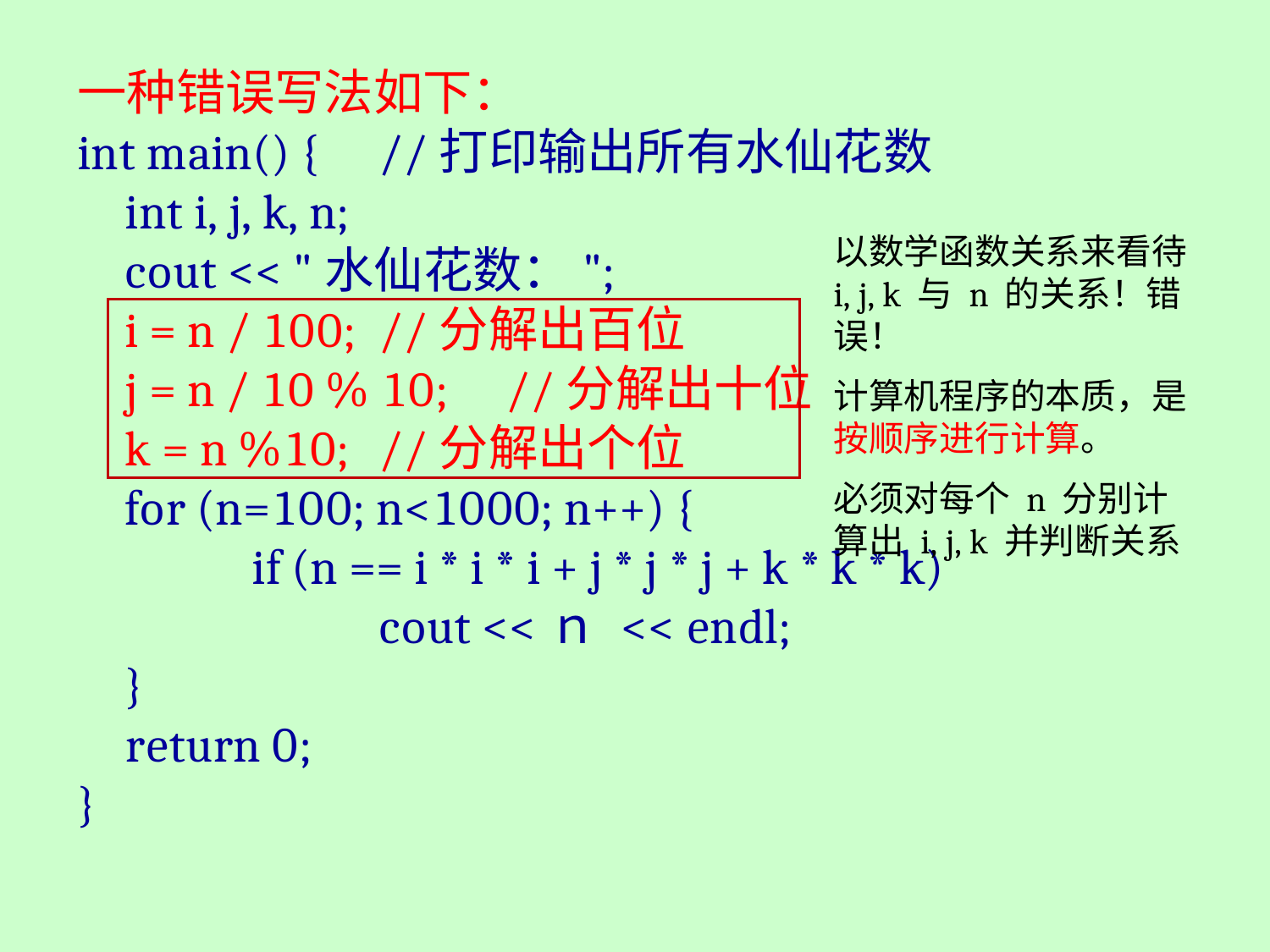

一种错误写法如下：
int main() {	//打印输出所有水仙花数
	int i, j, k, n;
	cout << "水仙花数：";
	i = n / 100;	//分解出百位
	j = n / 10 % 10;	//分解出十位
	k = n %10;	//分解出个位
	for (n=100; n<1000; n++) {
		if (n == i * i * i + j * j * j + k * k * k)
			cout <<ｎ << endl;
	}
	return 0;
}
以数学函数关系来看待 i, j, k 与 n 的关系！错误！
计算机程序的本质，是按顺序进行计算。
必须对每个 n 分别计算出 i, j, k 并判断关系

18